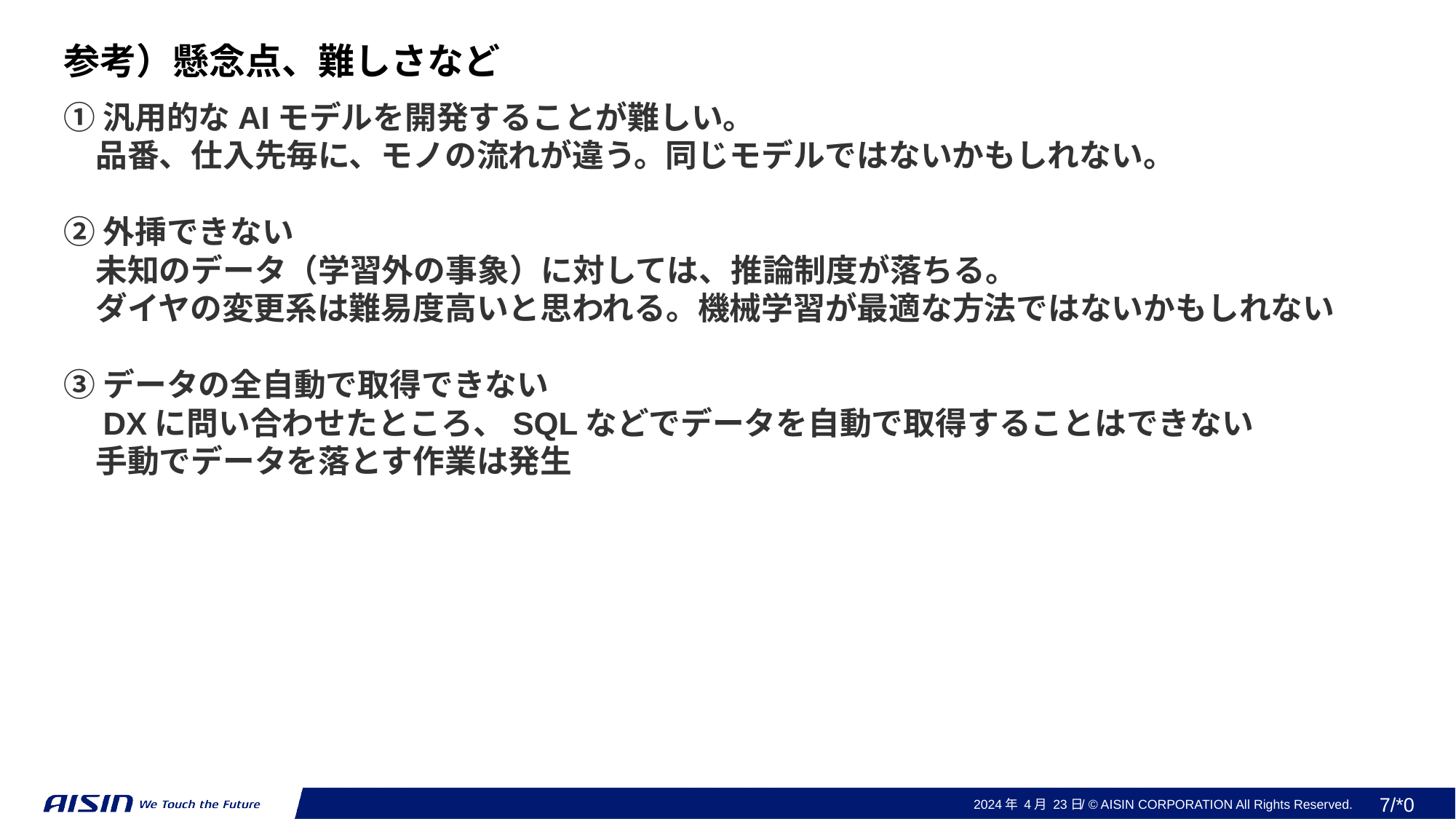

参考）懸念点、難しさなど
①汎用的なAIモデルを開発することが難しい。
　品番、仕入先毎に、モノの流れが違う。同じモデルではないかもしれない。

②外挿できない
　未知のデータ（学習外の事象）に対しては、推論制度が落ちる。
　ダイヤの変更系は難易度高いと思われる。機械学習が最適な方法ではないかもしれない

③データの全自動で取得できない
　DXに問い合わせたところ、SQLなどでデータを自動で取得することはできない
　手動でデータを落とす作業は発生
2024年 4月 23日